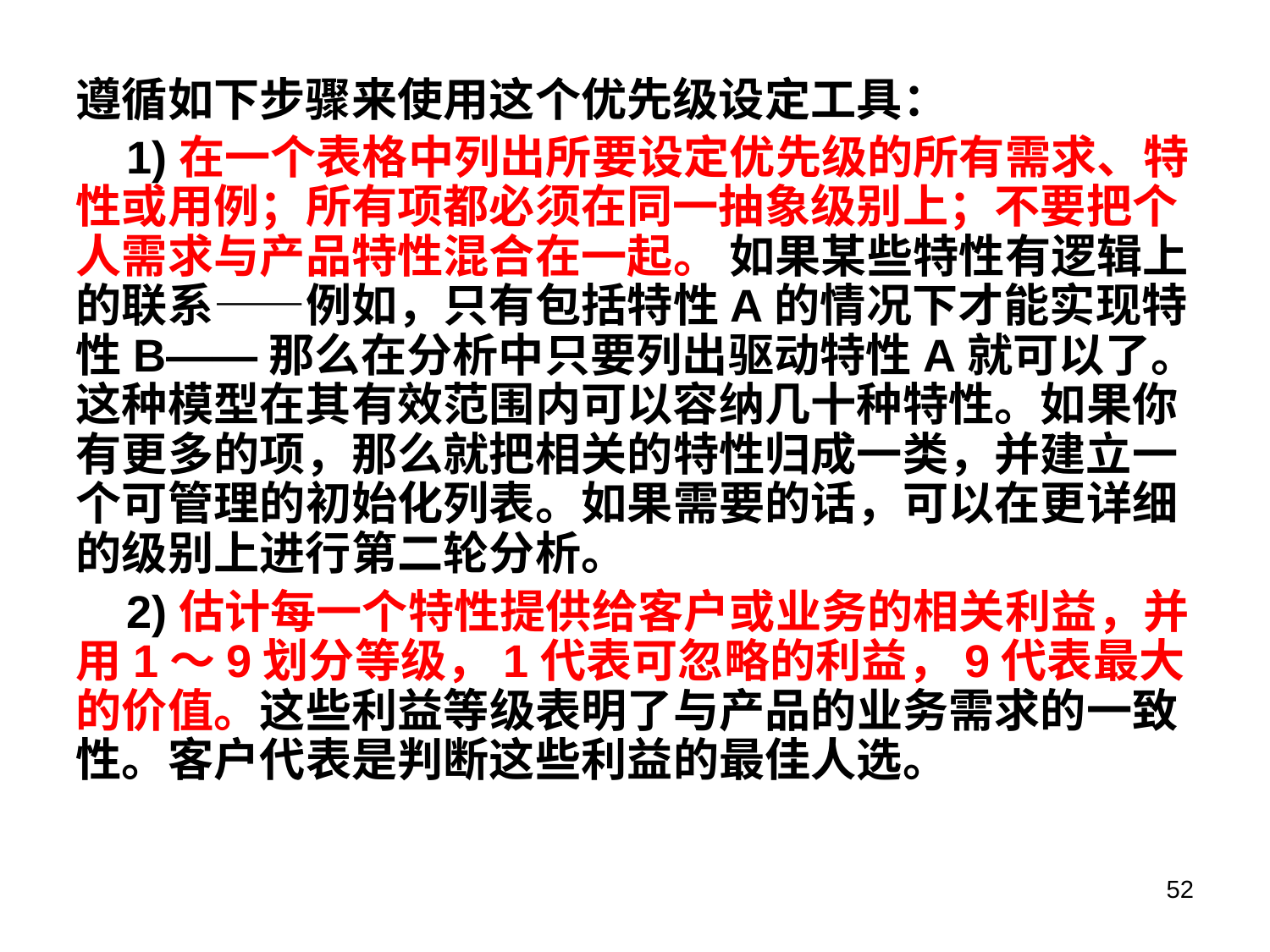

遵循如下步骤来使用这个优先级设定工具：
    1)在一个表格中列出所要设定优先级的所有需求、特性或用例；所有项都必须在同一抽象级别上；不要把个人需求与产品特性混合在一起。 如果某些特性有逻辑上的联系——例如，只有包括特性A的情况下才能实现特性B——那么在分析中只要列出驱动特性A就可以了。这种模型在其有效范围内可以容纳几十种特性。如果你有更多的项，那么就把相关的特性归成一类，并建立一个可管理的初始化列表。如果需要的话，可以在更详细的级别上进行第二轮分析。
    2)估计每一个特性提供给客户或业务的相关利益，并用1～9划分等级，1代表可忽略的利益，9代表最大的价值。这些利益等级表明了与产品的业务需求的一致性。客户代表是判断这些利益的最佳人选。
52